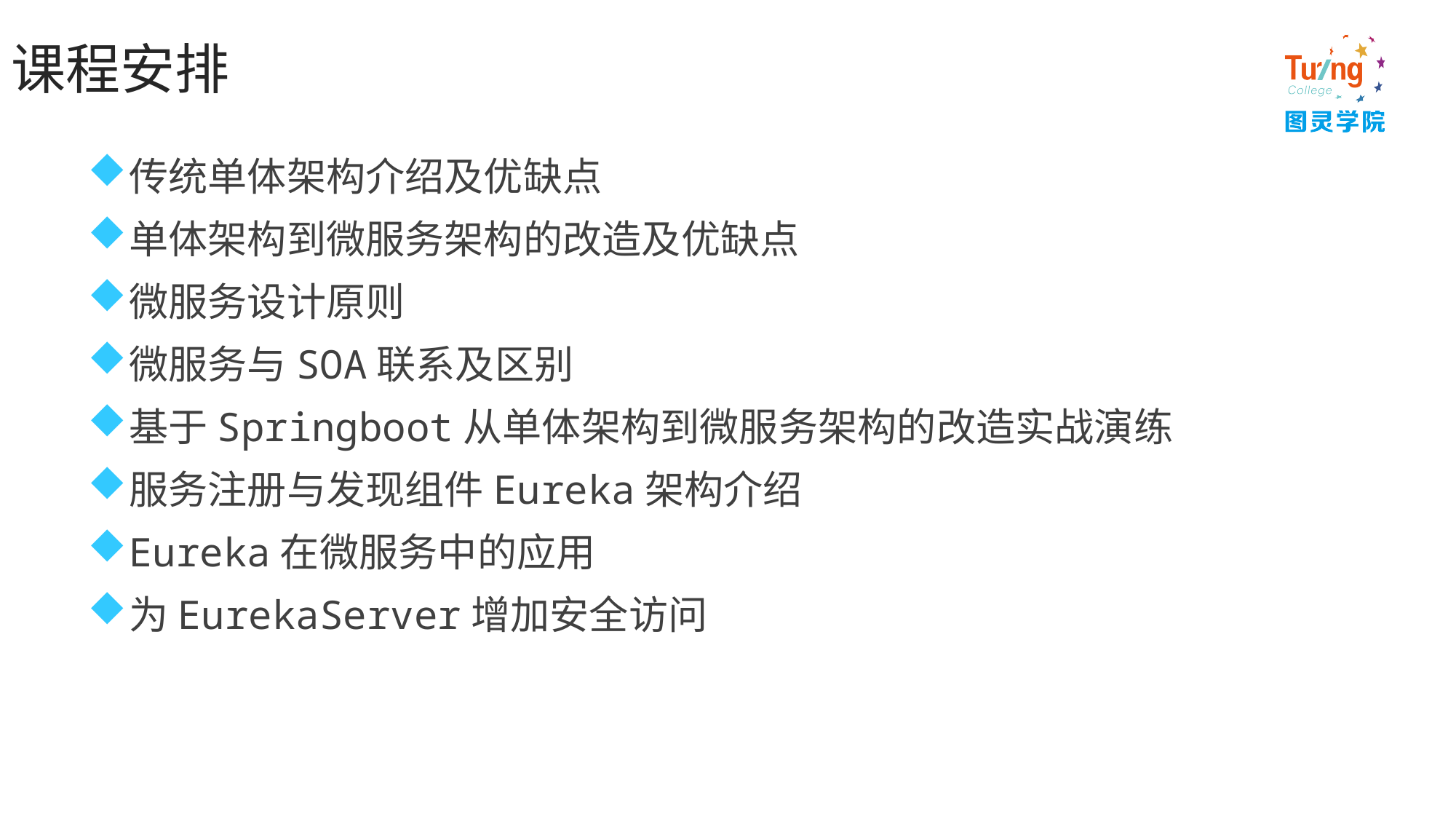

# 课程安排
传统单体架构介绍及优缺点
单体架构到微服务架构的改造及优缺点
微服务设计原则
微服务与SOA联系及区别
基于Springboot从单体架构到微服务架构的改造实战演练
服务注册与发现组件Eureka架构介绍
Eureka在微服务中的应用
为EurekaServer增加安全访问